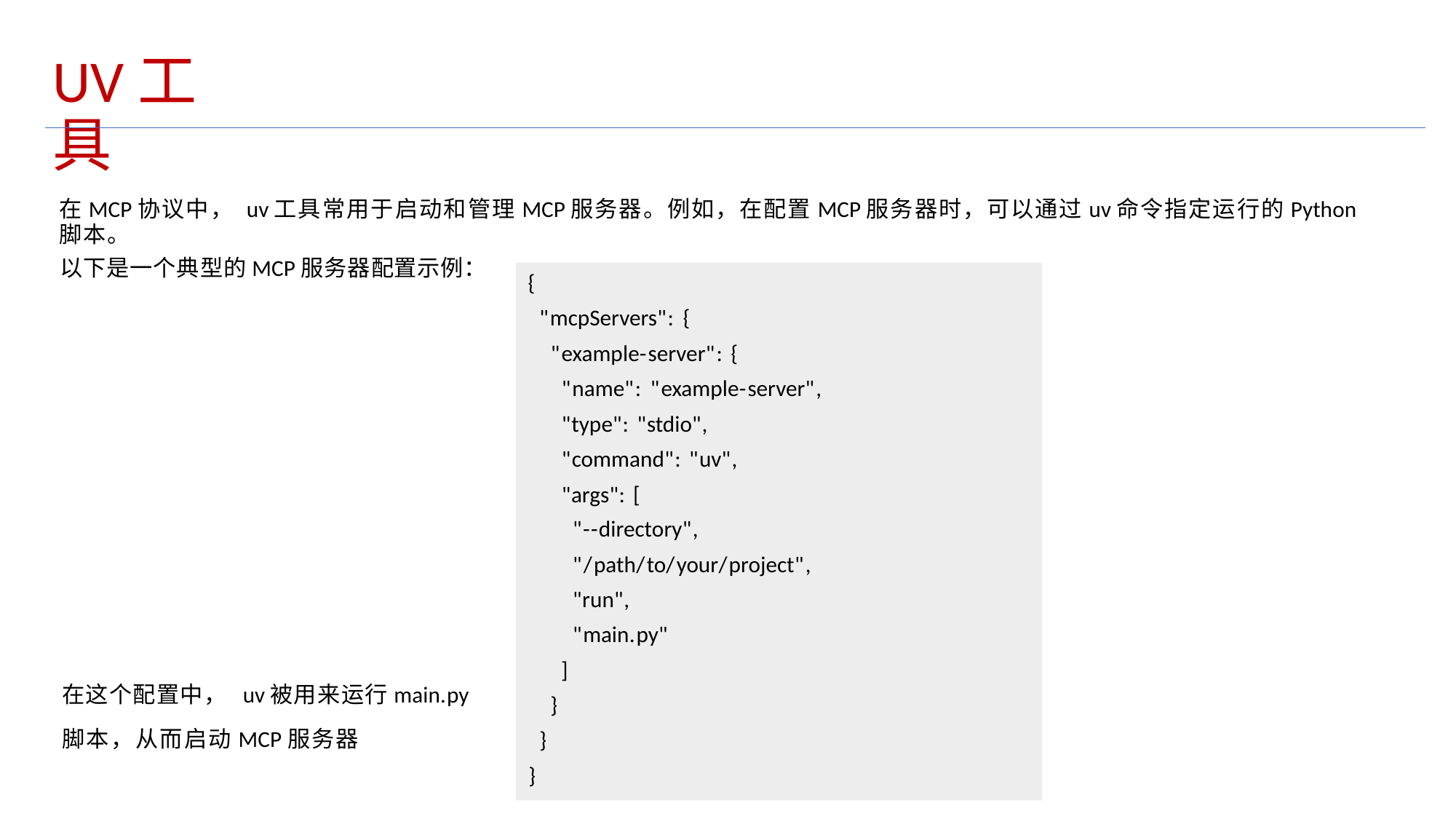

UV工具

在MCP协议中， uv工具常用于启动和管理MCP服务器。例如，在配置MCP服务器时，可以通过uv命令指定运行的Python脚本。

以下是一个典型的MCP服务器配置示例：

在这个配置中， uv被用来运行main.py
脚本，从而启动MCP服务器

{
"mcpServers": {
"example-server": {
"name": "example-server",
"type": "stdio",
"command": "uv",
"args": [
"--directory",
"/path/to/your/project",
"run",
"main.py"
]
}
}

}